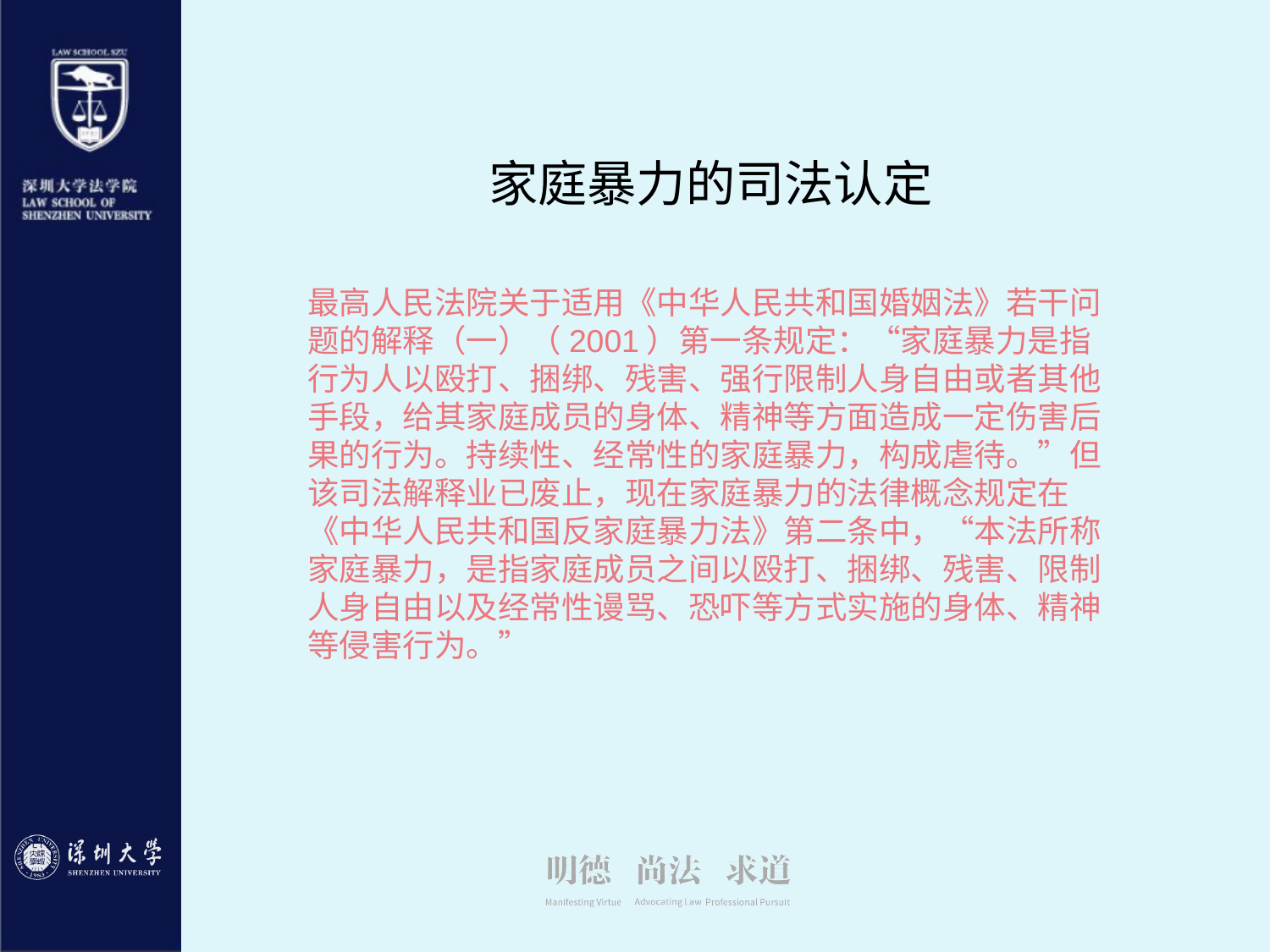

家庭暴力的司法认定

最高人民法院关于适用《中华人民共和国婚姻法》若干问题的解释（一）（2001）第一条规定：“家庭暴力是指行为人以殴打、捆绑、残害、强行限制人身自由或者其他手段，给其家庭成员的身体、精神等方面造成一定伤害后果的行为。持续性、经常性的家庭暴力，构成虐待。”但该司法解释业已废止，现在家庭暴力的法律概念规定在《中华人民共和国反家庭暴力法》第二条中，“本法所称家庭暴力，是指家庭成员之间以殴打、捆绑、残害、限制人身自由以及经常性谩骂、恐吓等方式实施的身体、精神等侵害行为。”